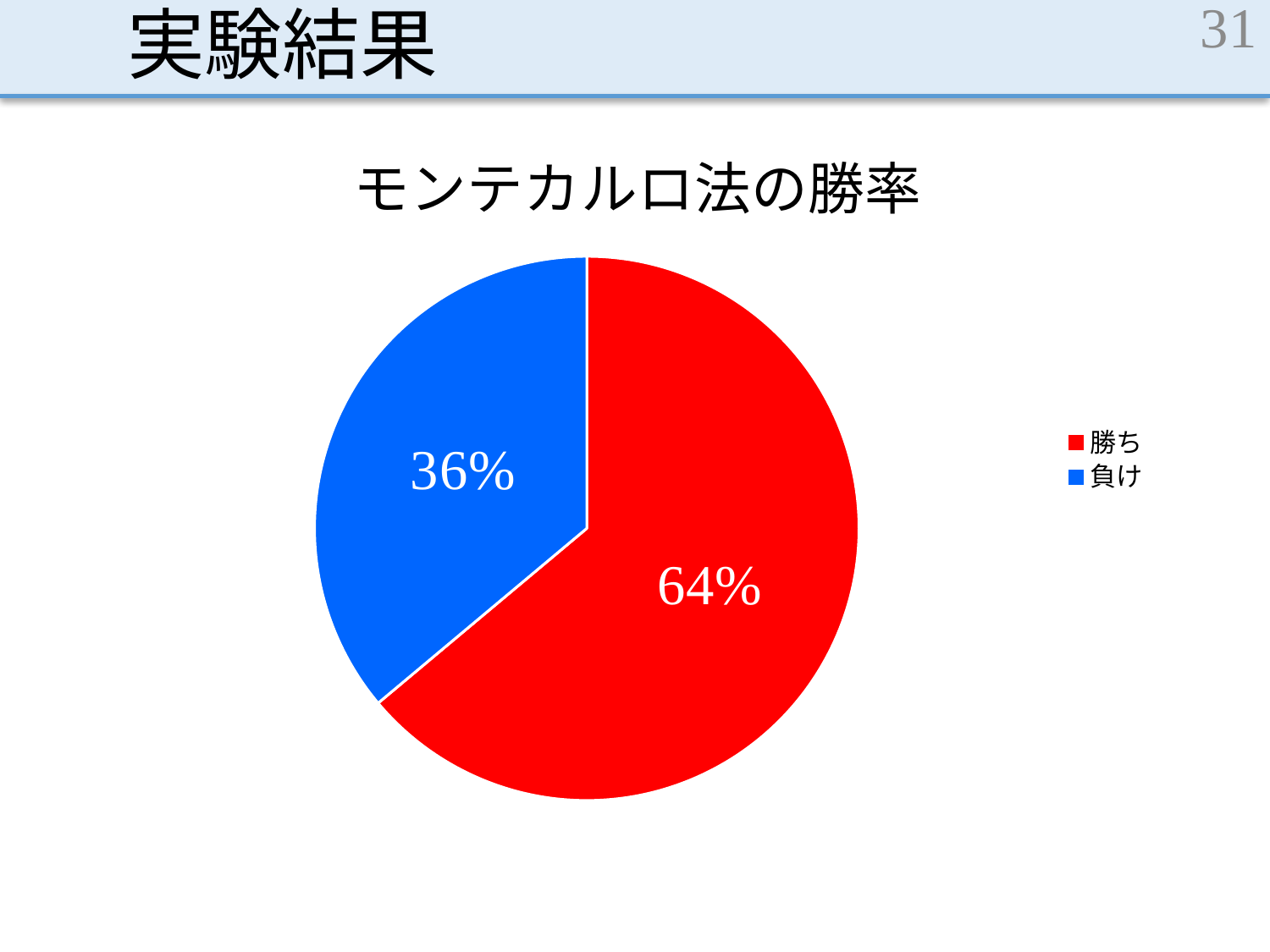

# 実験結果
31

### Chart: モンテカルロ法の勝率

| Category | それぞれの勝率 |
|---|---|
| 勝ち | 0.639 |
| 負け | 0.361 |